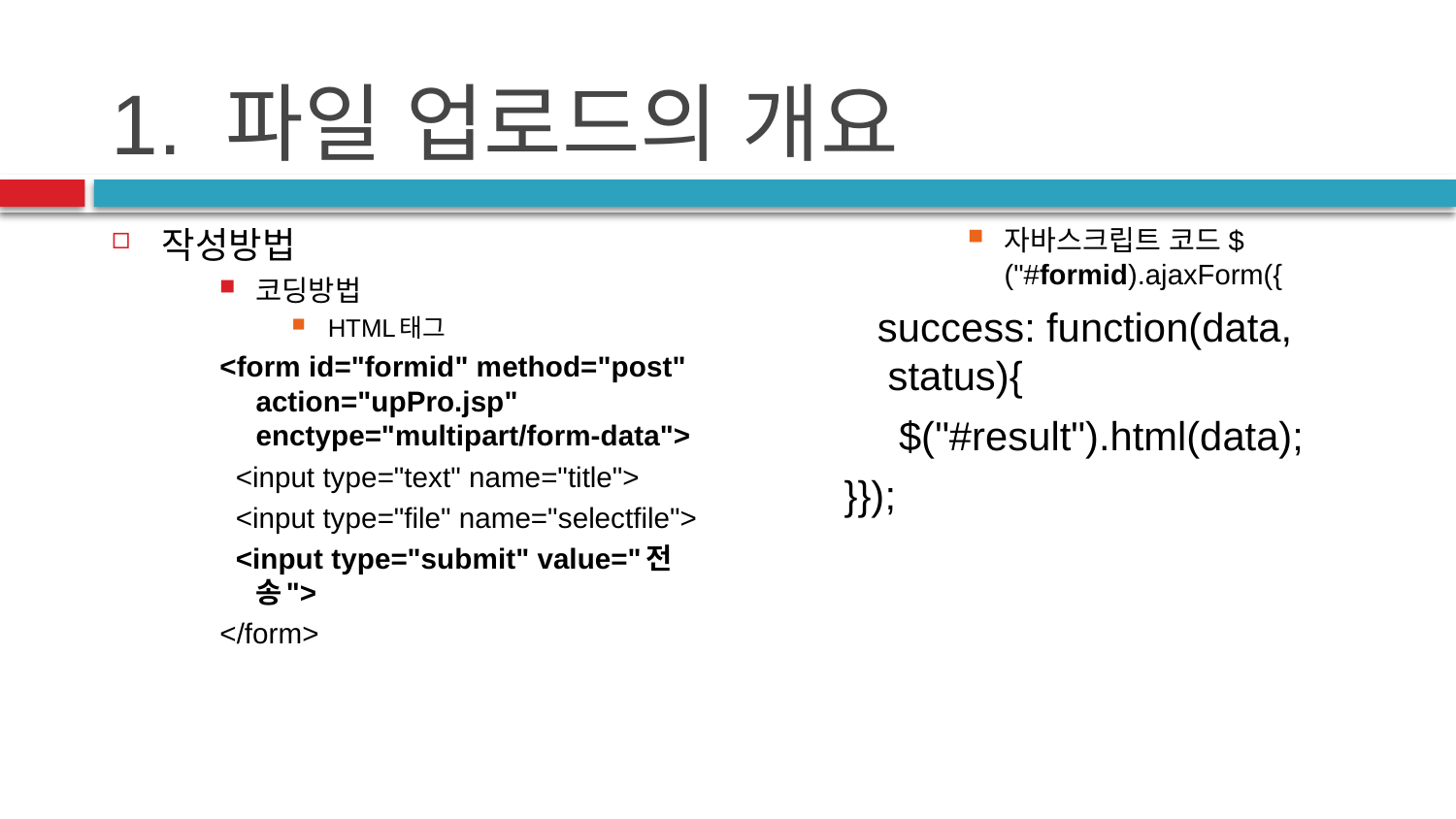

# 1. 파일 업로드의 개요
자바스크립트 코드$("#formid).ajaxForm({
   success: function(data,  status){
	 $("#result").html(data);
}});

작성방법
코딩방법
HTML태그
<form id="formid" method="post" action="upPro.jsp" enctype="multipart/form-data">
  <input type="text" name="title">
  <input type="file" name="selectfile">
  <input type="submit" value="전송">
</form>